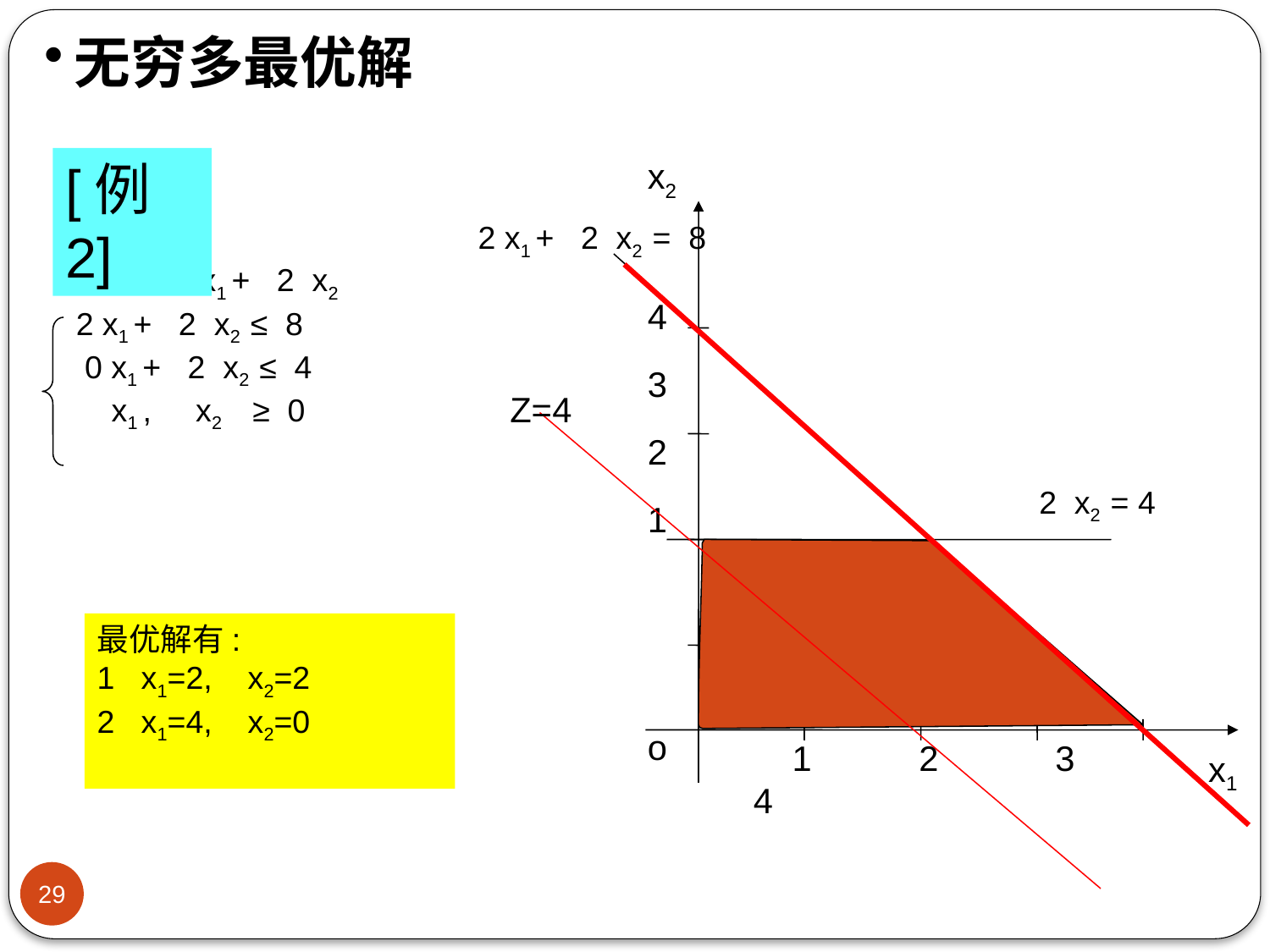

无穷多最优解
[例2]
x2

2 x1 +   2  x2  =  8
Max Z=2x1 +   2  x2
2 x1 +   2  x2  ≤  8
 0 x1 +   2  x2  ≤  4
    x1 ,     x2      ≥  0

4

3

2

1

Z=4

2  x2  = 4

最优解有:
1   x1=2,    x2=2
2   x1=4,    x2=0

o

    1           2            3           4
x1
29